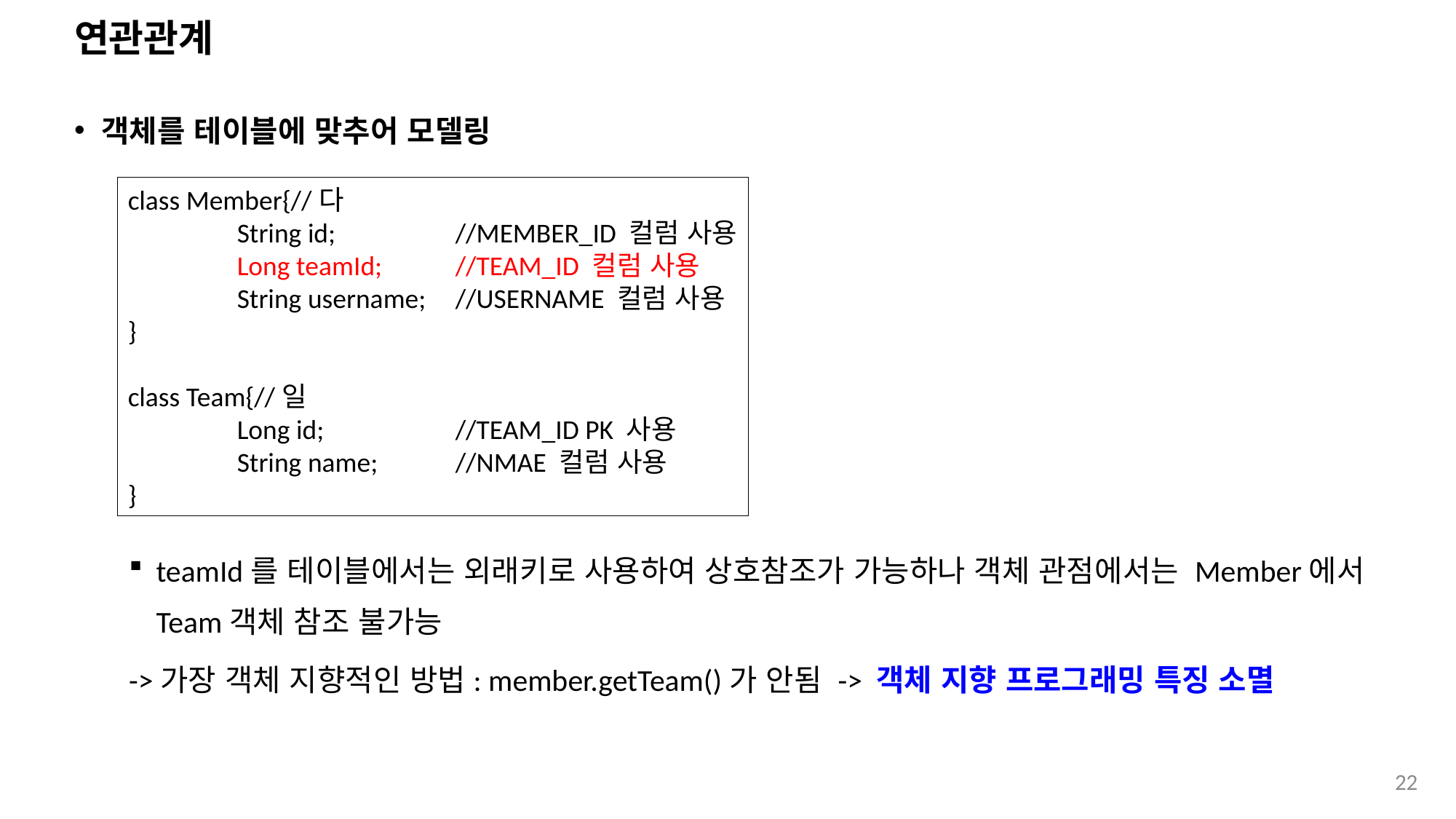

# 연관관계
객체를 테이블에 맞추어 모델링

teamId를 테이블에서는 외래키로 사용하여 상호참조가 가능하나 객체 관점에서는 Member에서 Team객체 참조 불가능
->가장 객체 지향적인 방법: member.getTeam()가 안됨 -> 객체 지향 프로그래밍 특징 소멸

class Member{//다
	String id; 		//MEMBER_ID 컬럼 사용
	Long teamId;	//TEAM_ID 컬럼 사용
	String username; 	//USERNAME 컬럼 사용
}

class Team{//일
	Long id; 		//TEAM_ID PK 사용
	String name; 	//NMAE 컬럼 사용
}
22